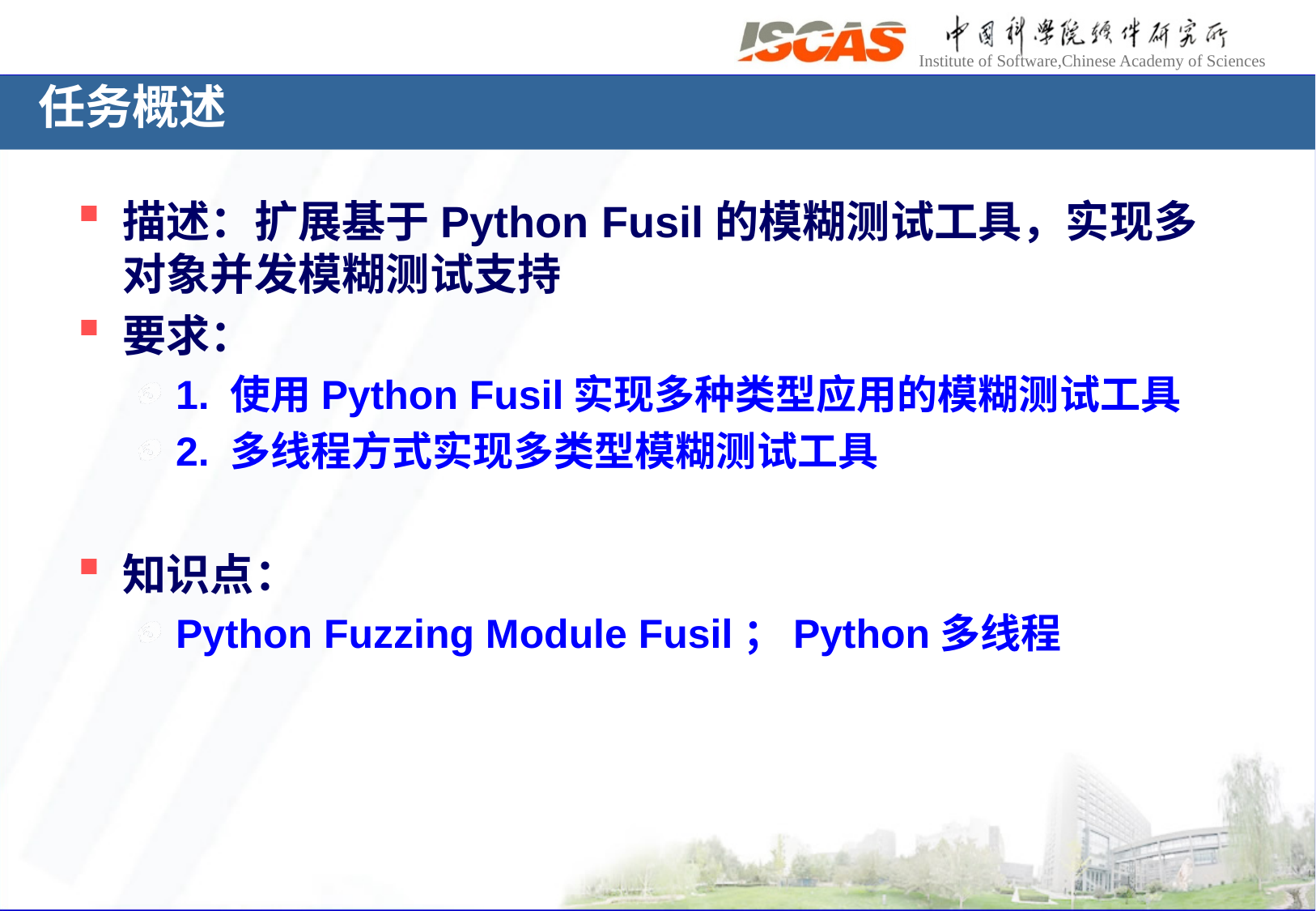

# 任务概述
描述：扩展基于Python Fusil的模糊测试工具，实现多对象并发模糊测试支持
要求：
1. 使用Python Fusil实现多种类型应用的模糊测试工具
2. 多线程方式实现多类型模糊测试工具

知识点：
Python Fuzzing Module Fusil；Python多线程